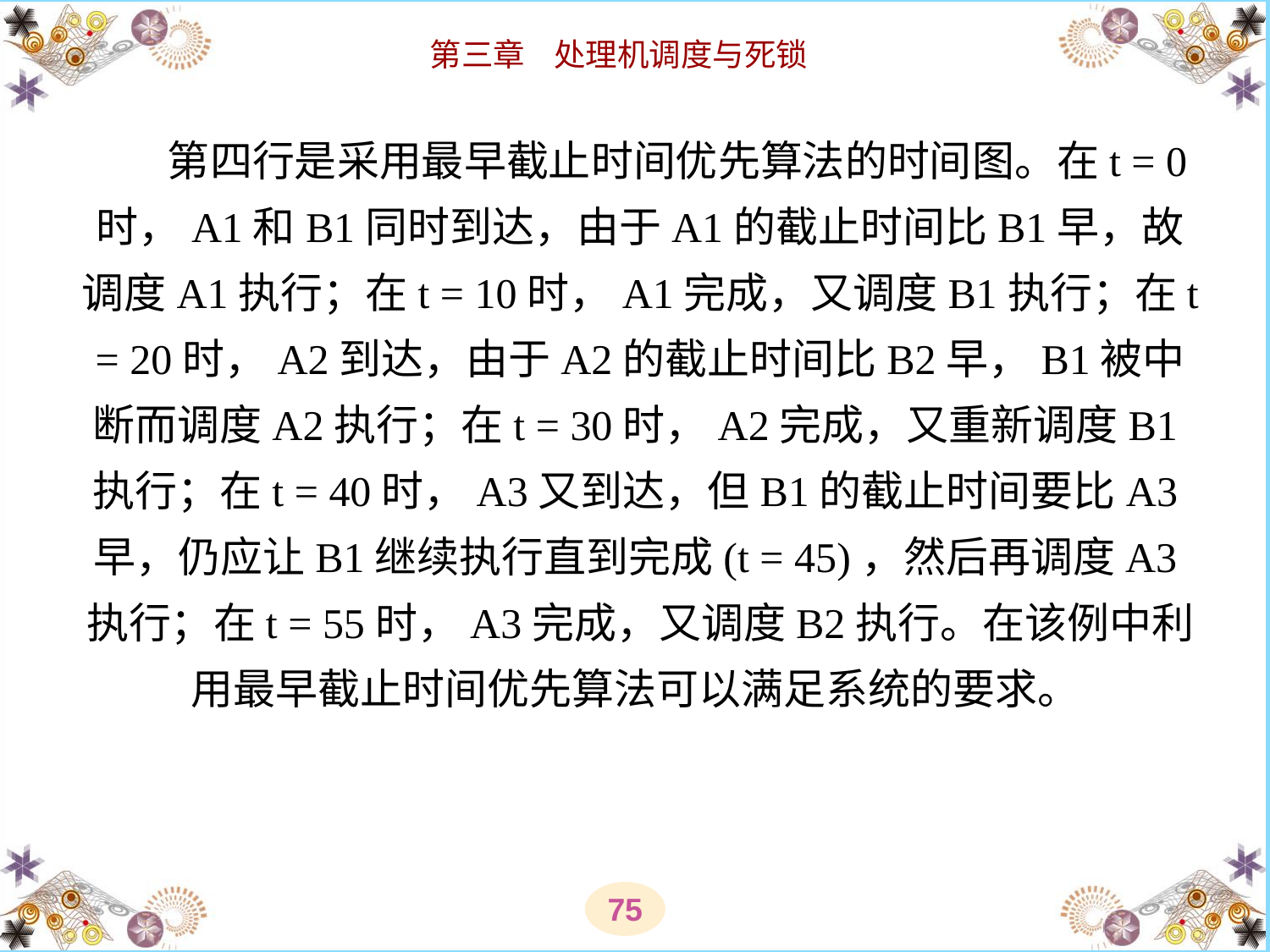

第四行是采用最早截止时间优先算法的时间图。在t = 0时，A1和B1同时到达，由于A1的截止时间比B1早，故调度A1执行；在t = 10时，A1完成，又调度B1执行；在t = 20时，A2到达，由于A2的截止时间比B2早，B1被中断而调度A2执行；在t = 30时，A2完成，又重新调度B1执行；在t = 40时，A3又到达，但B1的截止时间要比A3早，仍应让B1继续执行直到完成(t = 45)，然后再调度A3执行；在t = 55时，A3完成，又调度B2执行。在该例中利用最早截止时间优先算法可以满足系统的要求。